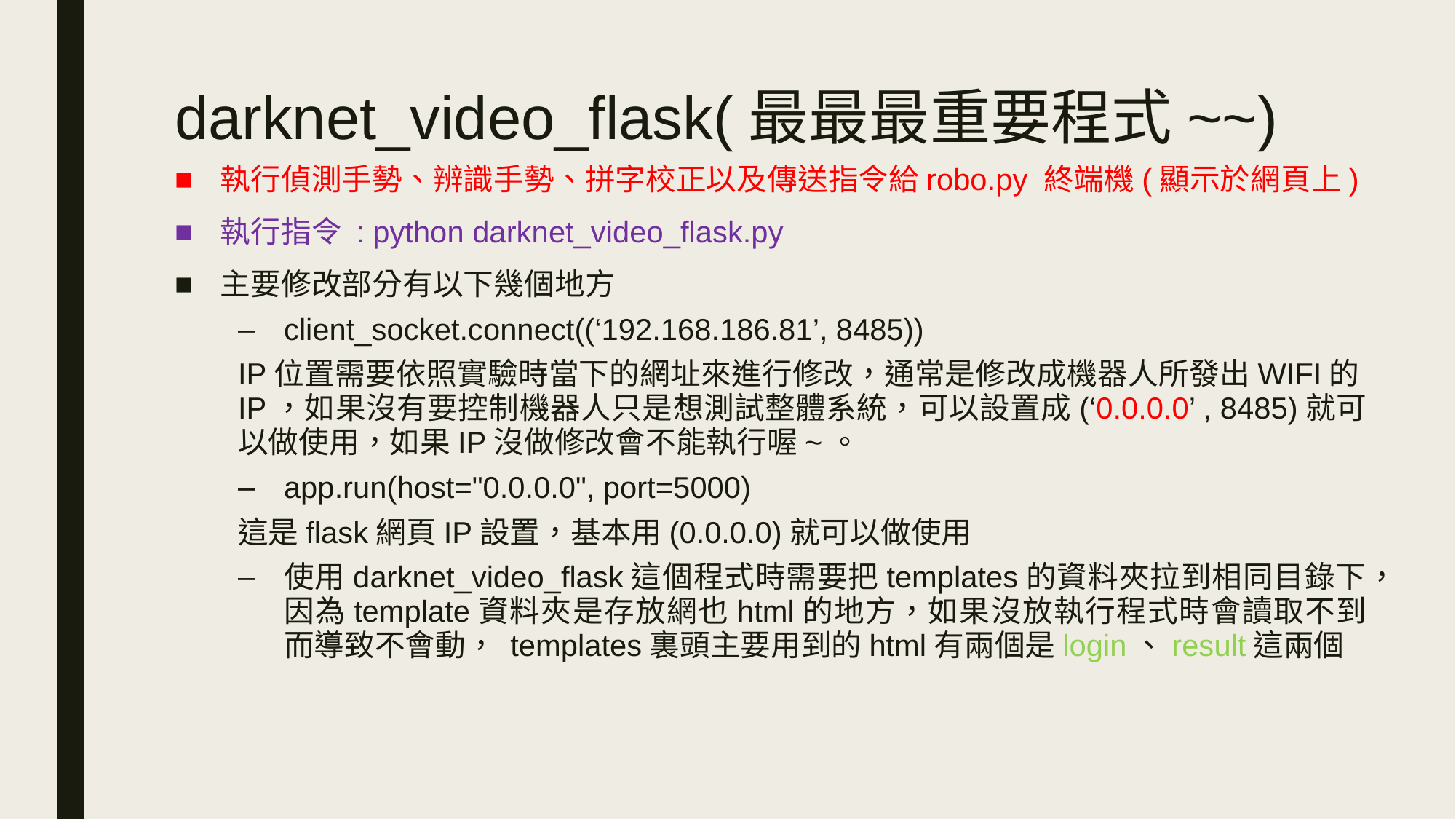

# darknet_video_flask(最最最重要程式~~)
執行偵測手勢、辨識手勢、拼字校正以及傳送指令給robo.py 終端機(顯示於網頁上)
執行指令 : python darknet_video_flask.py
主要修改部分有以下幾個地方
client_socket.connect((‘192.168.186.81’, 8485))
IP位置需要依照實驗時當下的網址來進行修改，通常是修改成機器人所發出WIFI的IP，如果沒有要控制機器人只是想測試整體系統，可以設置成(‘0.0.0.0’ , 8485)就可以做使用，如果IP沒做修改會不能執行喔~。
app.run(host="0.0.0.0", port=5000)
這是flask網頁IP設置，基本用(0.0.0.0)就可以做使用
使用darknet_video_flask這個程式時需要把templates的資料夾拉到相同目錄下，因為template資料夾是存放網也html的地方，如果沒放執行程式時會讀取不到而導致不會動， templates裏頭主要用到的html有兩個是login、result這兩個